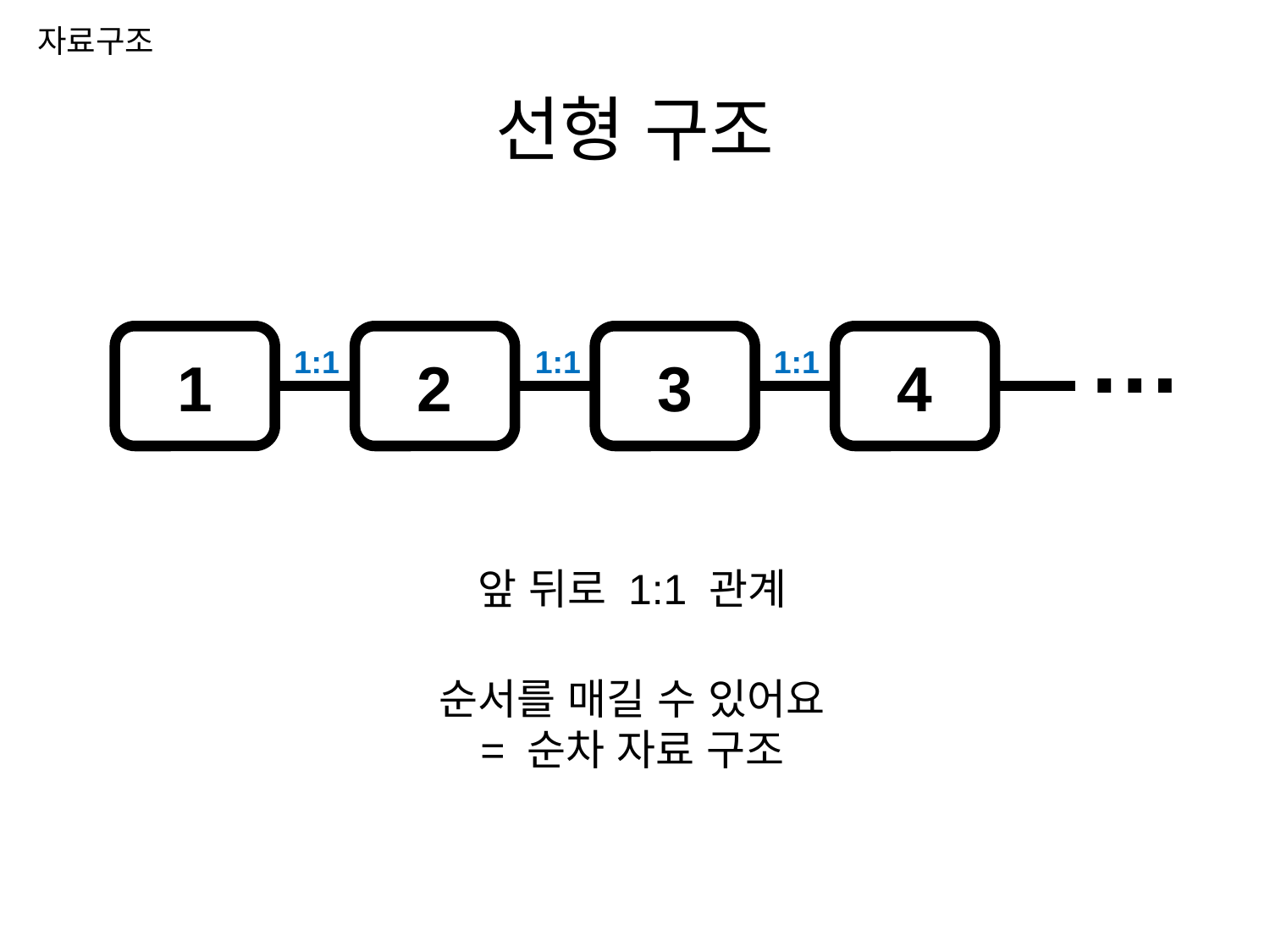

자료구조
# 선형 구조
…
1
2
3
4
1:1
1:1
1:1
앞 뒤로 1:1 관계
순서를 매길 수 있어요
= 순차 자료 구조